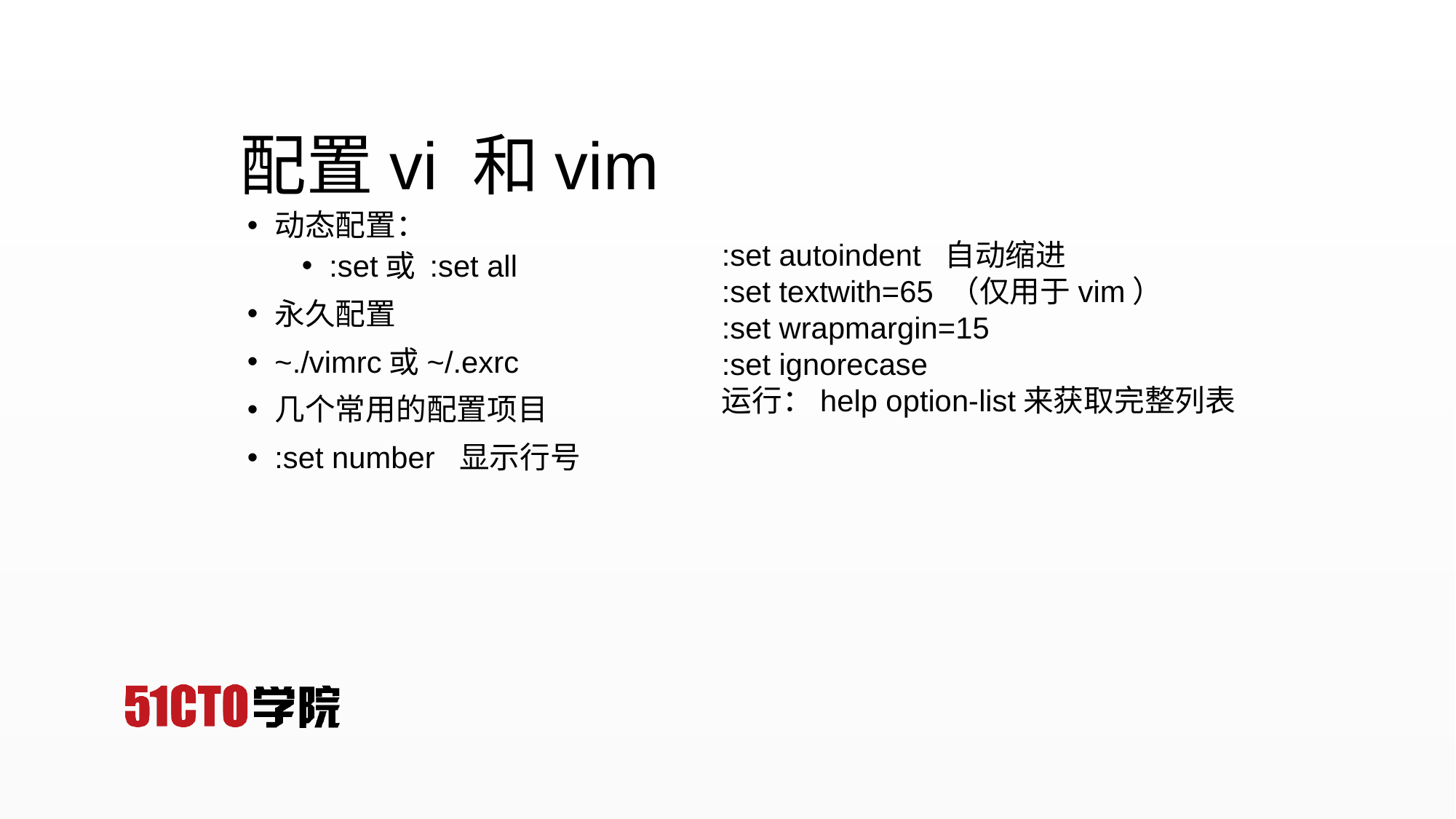

# 配置vi 和vim
动态配置：
:set或 :set all
永久配置
~./vimrc或~/.exrc
几个常用的配置项目
:set number  显示行号
:set autoindent  自动缩进
:set textwith=65 （仅用于vim）
:set wrapmargin=15
:set ignorecase
运行：help option-list来获取完整列表